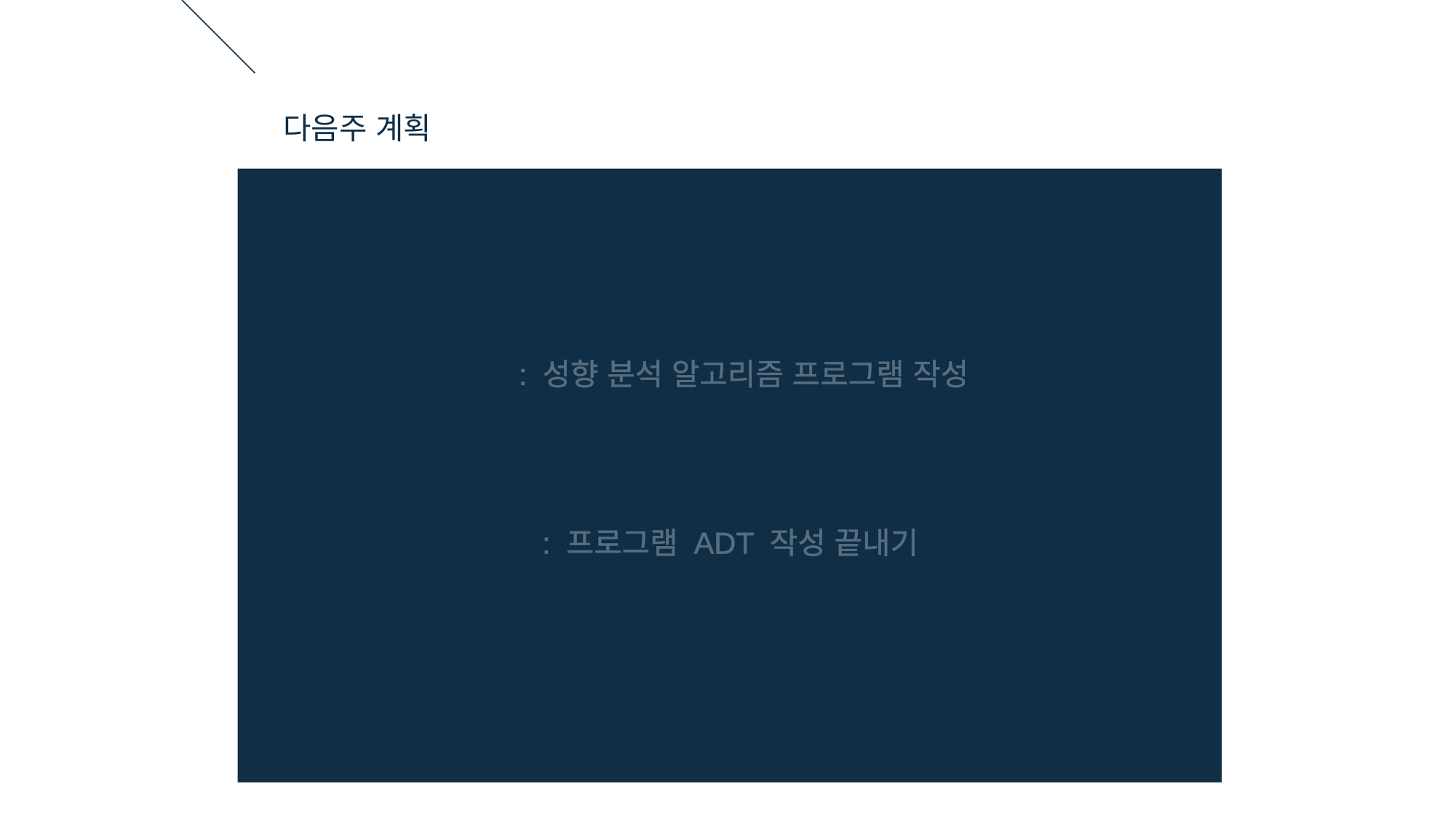

다음주 계획

: 성향 분석 알고리즘 프로그램 작성
: 프로그램 ADT 작성 끝내기